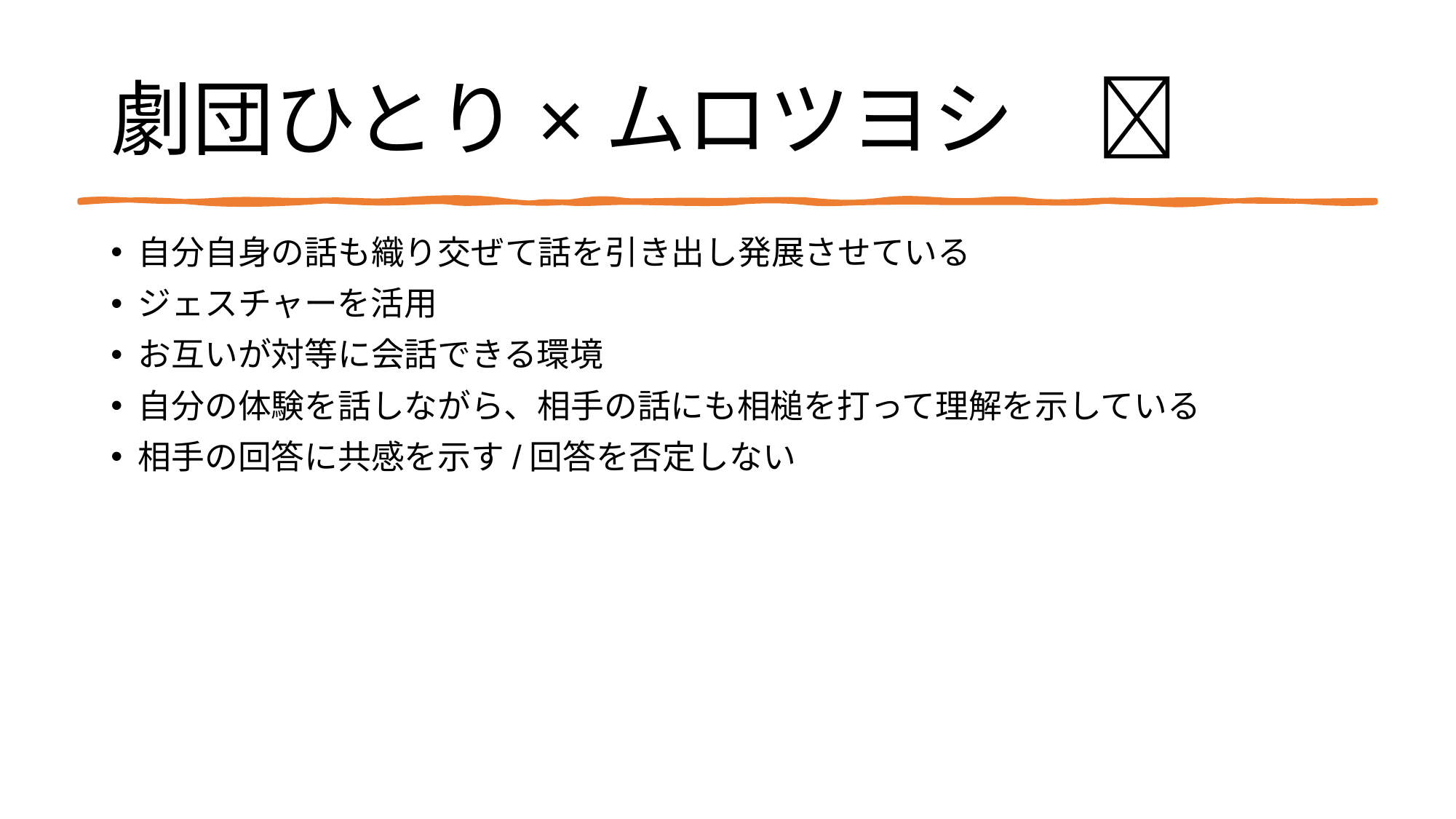

# 劇団ひとり×ムロツヨシ　🥸

自分自身の話も織り交ぜて話を引き出し発展させている
ジェスチャーを活用
お互いが対等に会話できる環境
自分の体験を話しながら、相手の話にも相槌を打って理解を示している
相手の回答に共感を示す/回答を否定しない